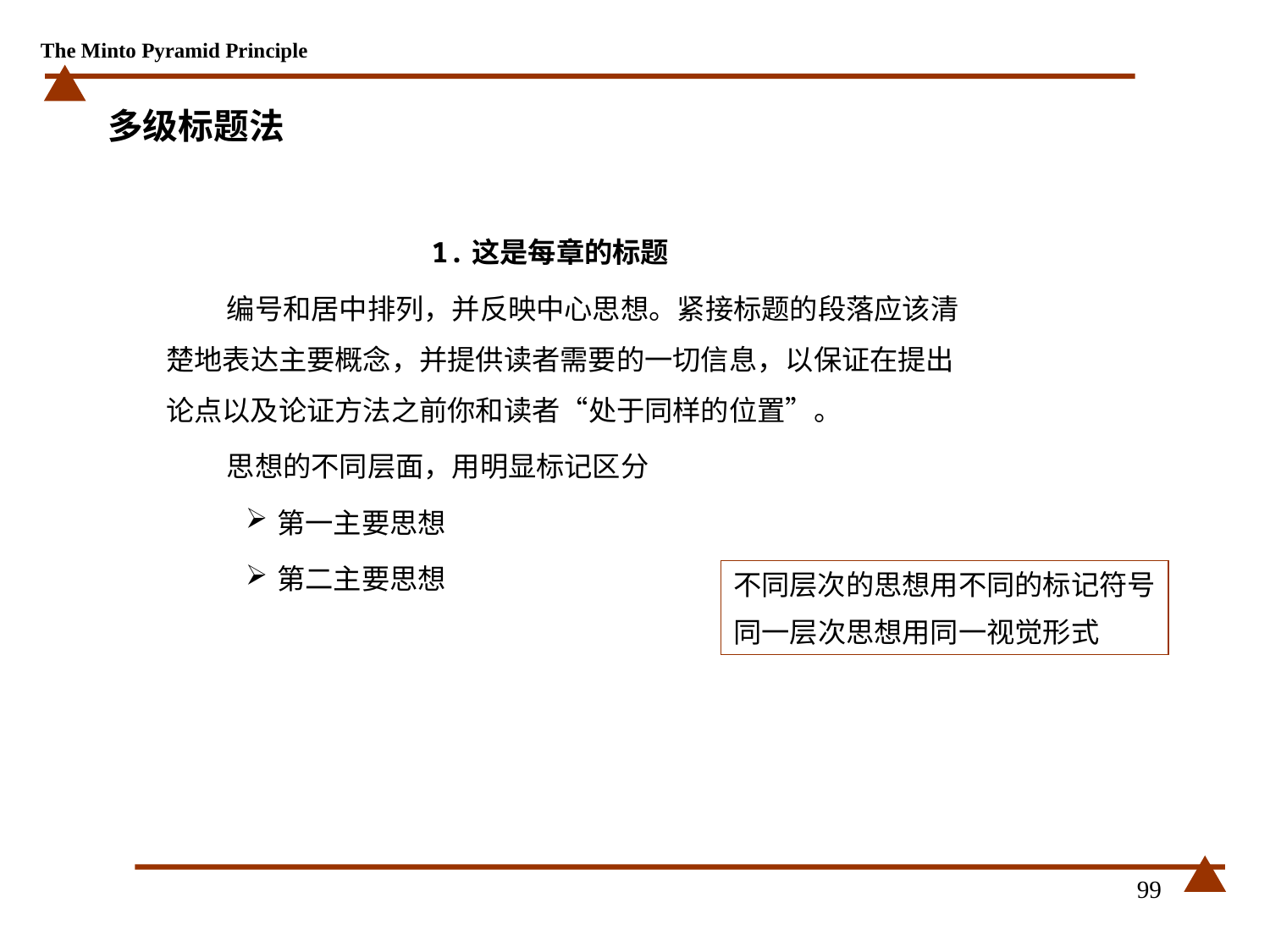

# 多级标题法

1.这是每章的标题
                编号和居中排列，并反映中心思想。紧接标题的段落应该清楚地表达主要概念，并提供读者需要的一切信息，以保证在提出论点以及论证方法之前你和读者“处于同样的位置”。
                思想的不同层面，用明显标记区分
第一主要思想
第二主要思想

不同层次的思想用不同的标记符号
同一层次思想用同一视觉形式
99